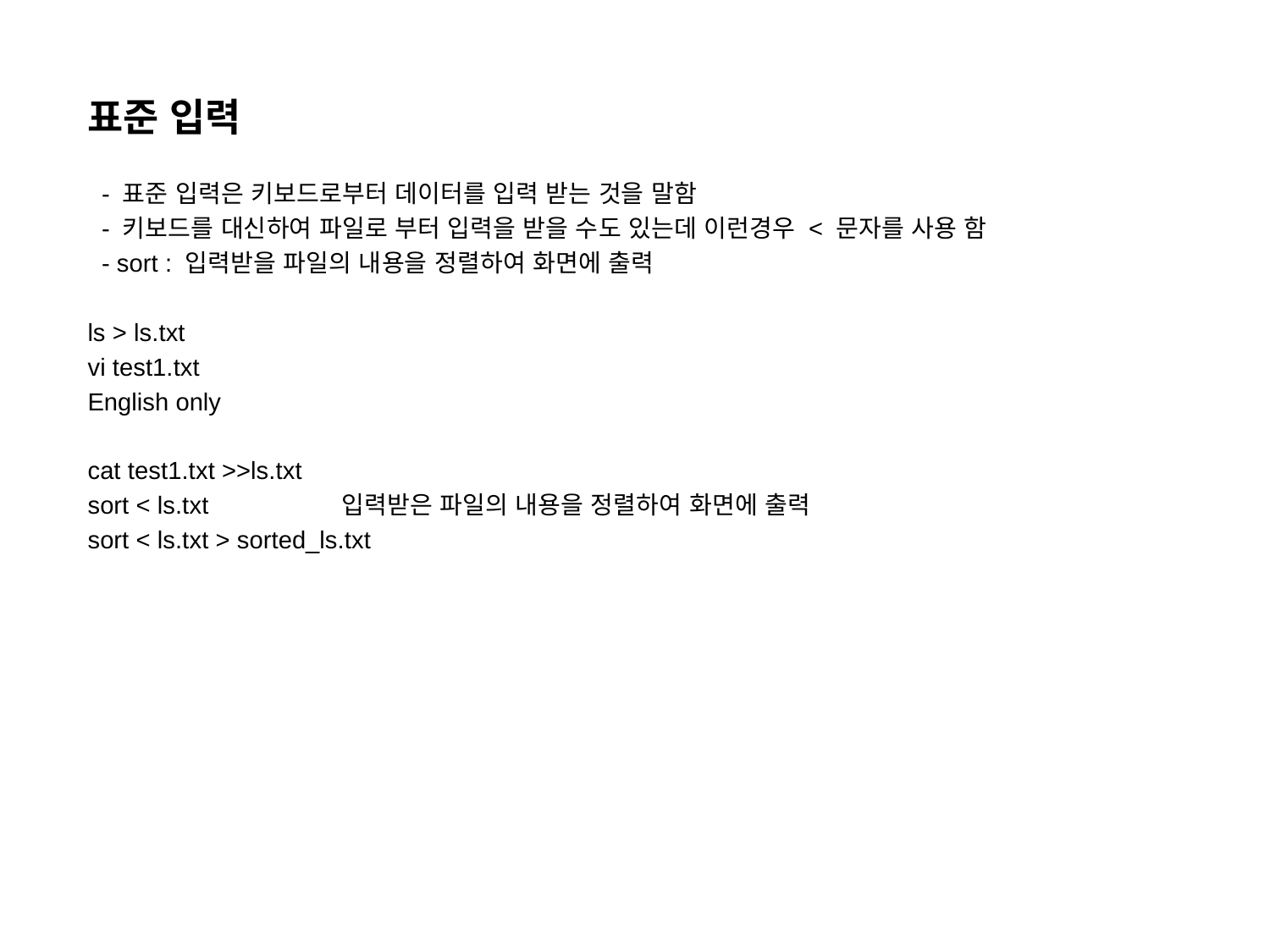

표준 입력

  - 표준 입력은 키보드로부터 데이터를 입력 받는 것을 말함
  - 키보드를 대신하여 파일로 부터 입력을 받을 수도 있는데 이런경우 < 문자를 사용 함
  - sort : 입력받을 파일의 내용을 정렬하여 화면에 출력

ls > ls.txt
vi test1.txt
English only

cat test1.txt >>ls.txt
sort < ls.txt		입력받은 파일의 내용을 정렬하여 화면에 출력
sort < ls.txt > sorted_ls.txt